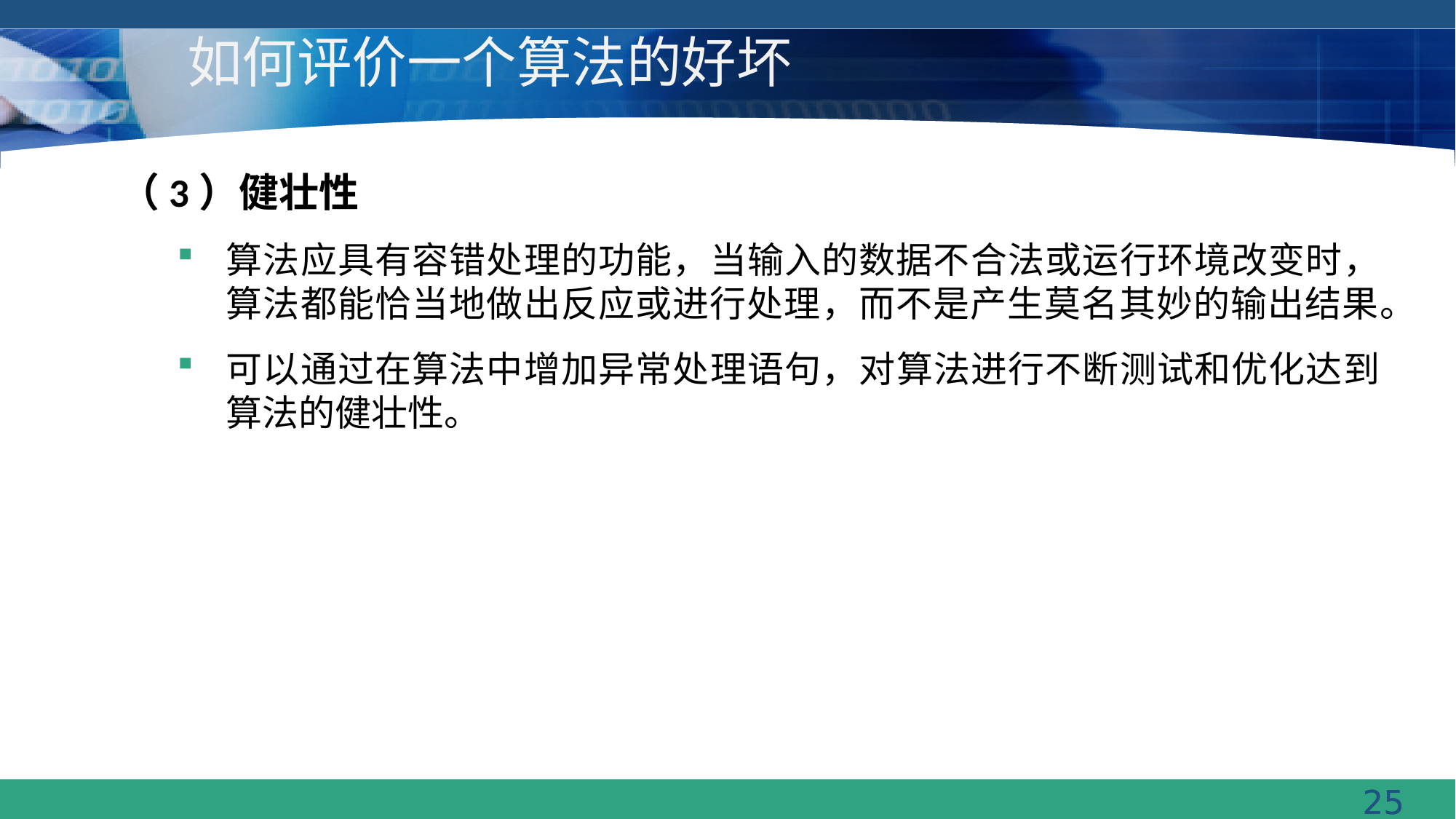

# 如何评价一个算法的好坏
（3）健壮性
算法应具有容错处理的功能，当输入的数据不合法或运行环境改变时，算法都能恰当地做出反应或进行处理，而不是产生莫名其妙的输出结果。
可以通过在算法中增加异常处理语句，对算法进行不断测试和优化达到算法的健壮性。